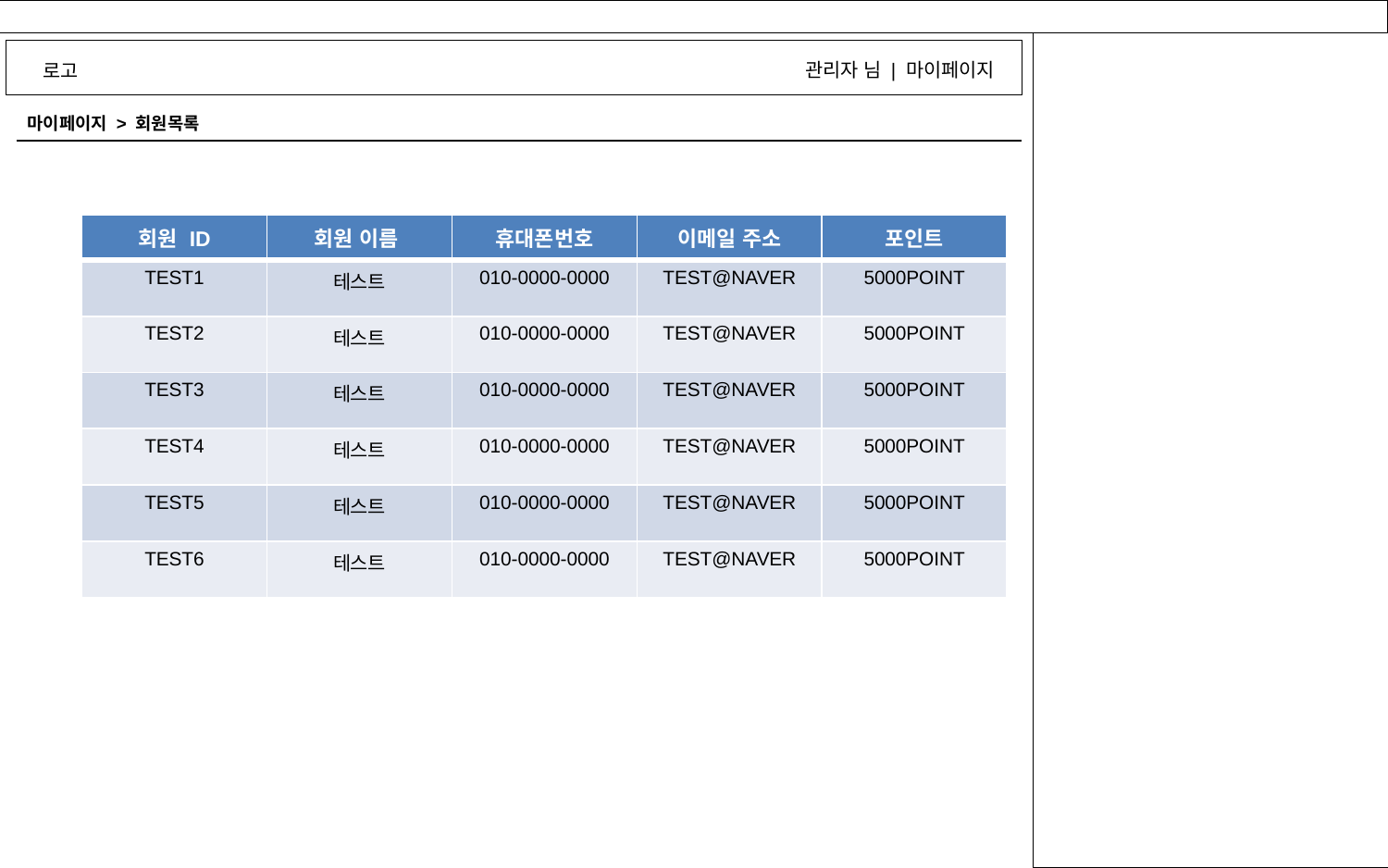

관리자 님 | 마이페이지
로고
마이페이지 > 회원목록
| 회원 ID | 회원 이름 | 휴대폰번호 | 이메일 주소 | 포인트 |
| --- | --- | --- | --- | --- |
| TEST1 | 테스트 | 010-0000-0000 | TEST@NAVER | 5000POINT |
| TEST2 | 테스트 | 010-0000-0000 | TEST@NAVER | 5000POINT |
| TEST3 | 테스트 | 010-0000-0000 | TEST@NAVER | 5000POINT |
| TEST4 | 테스트 | 010-0000-0000 | TEST@NAVER | 5000POINT |
| TEST5 | 테스트 | 010-0000-0000 | TEST@NAVER | 5000POINT |
| TEST6 | 테스트 | 010-0000-0000 | TEST@NAVER | 5000POINT |